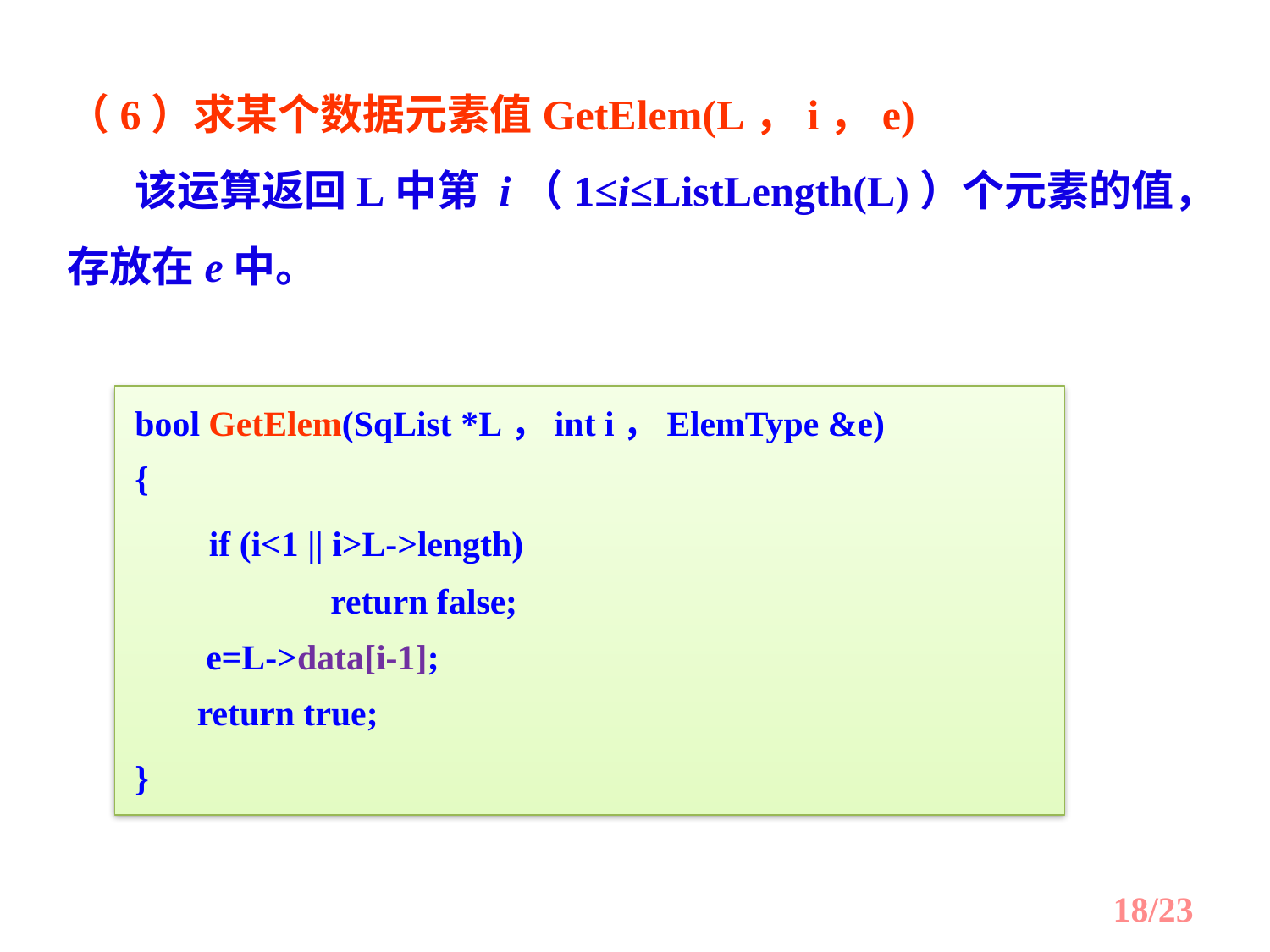

（6）求某个数据元素值GetElem(L，i，e)
      该运算返回L中第 i（1≤i≤ListLength(L)）个元素的值，存放在e中。
bool GetElem(SqList *L，int i，ElemType &e)
{
       if (i<1 || i>L->length)
                      return false;
        e=L->data[i-1];
       return true;
}
18/23